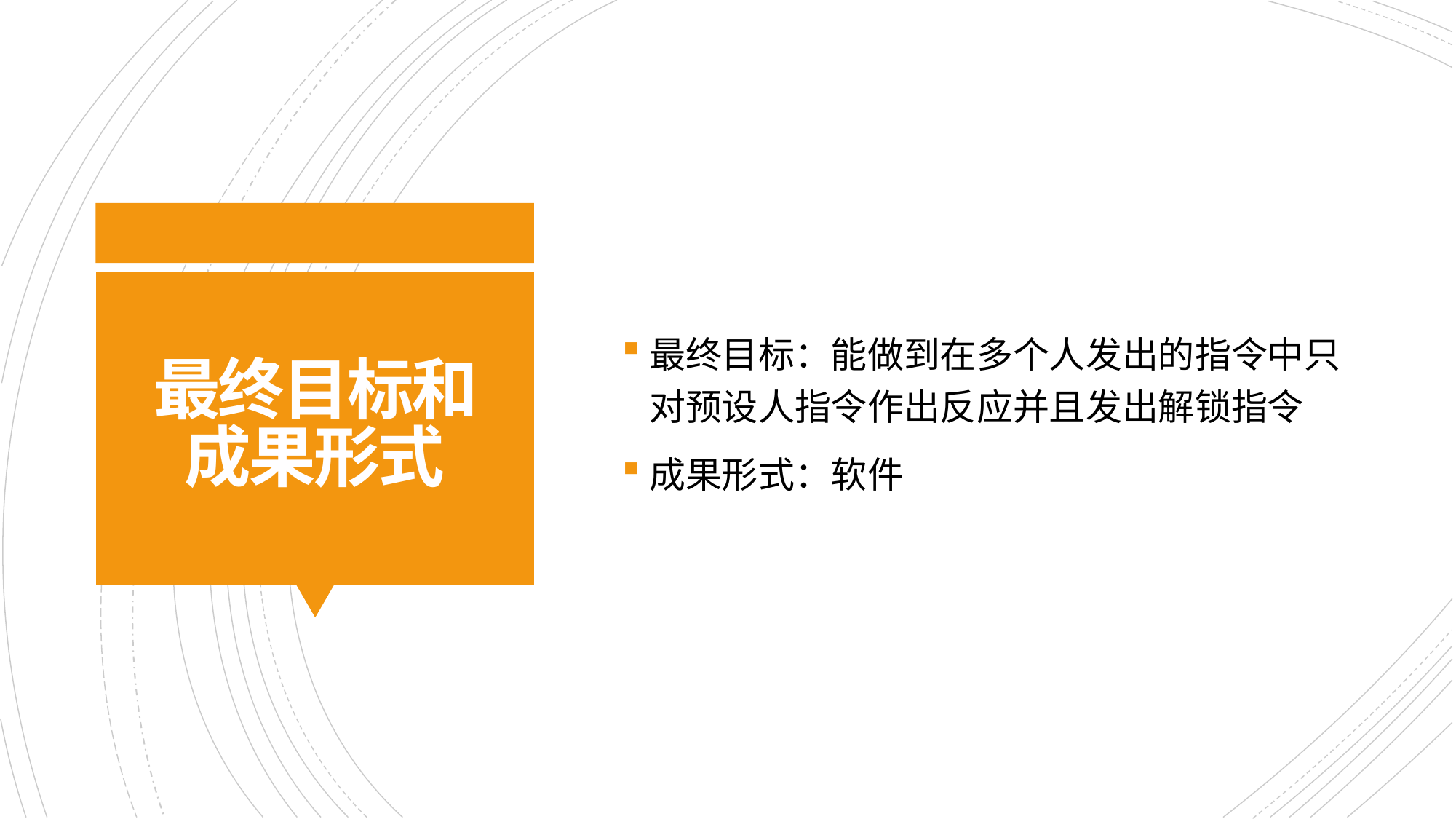

最终目标：能做到在多个人发出的指令中只对预设人指令作出反应并且发出解锁指令
成果形式：软件
# 最终目标和成果形式